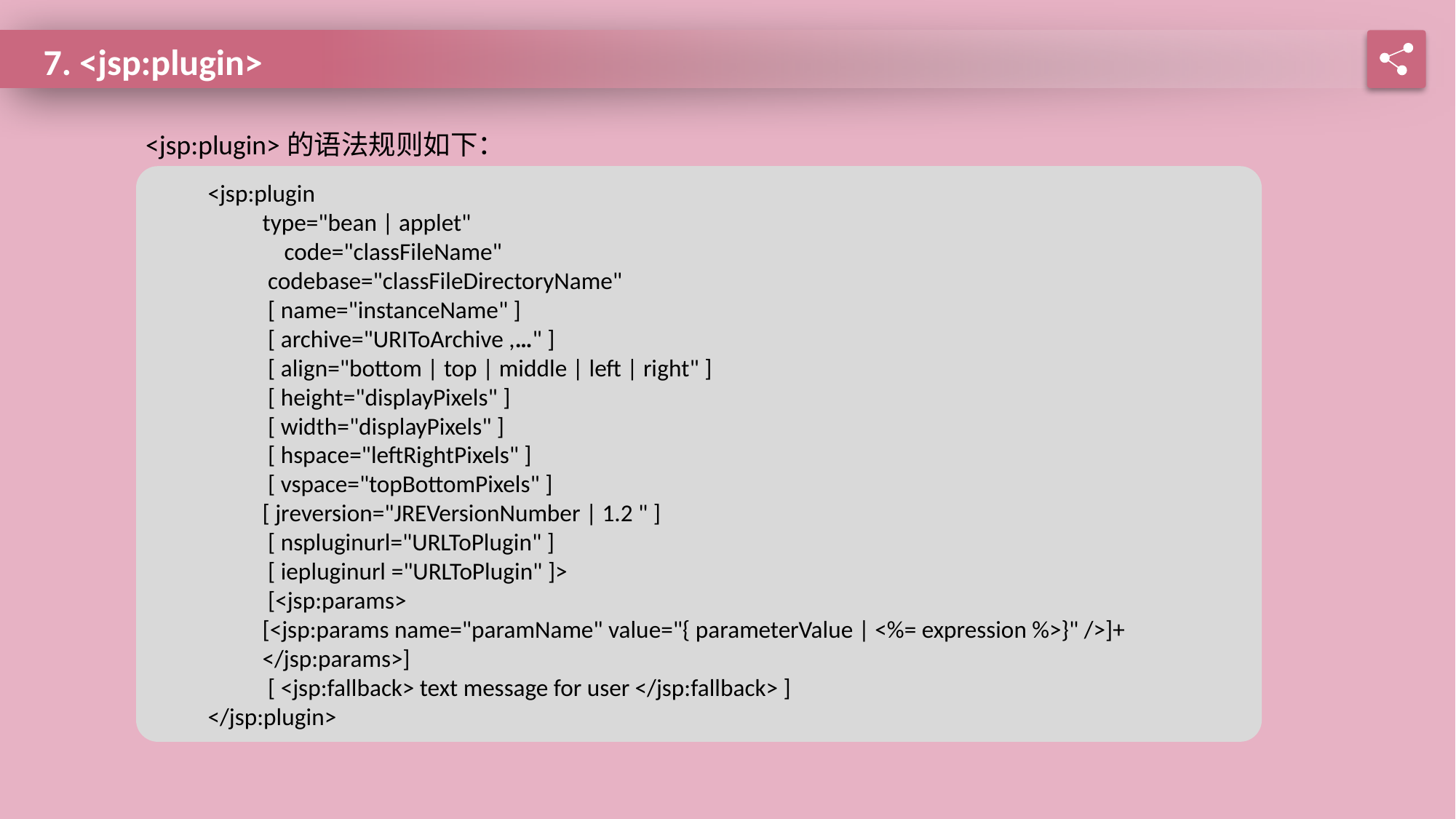

7. <jsp:plugin>
<jsp:plugin>的语法规则如下：
          <jsp:plugin
	type="bean | applet"
  	    code="classFileName"
	 codebase="classFileDirectoryName"
	 [ name="instanceName" ]
	 [ archive="URIToArchive ,…" ]
	 [ align="bottom | top | middle | left | right" ]
	 [ height="displayPixels" ]
	 [ width="displayPixels" ]
	 [ hspace="leftRightPixels" ]
	 [ vspace="topBottomPixels" ]
	[ jreversion="JREVersionNumber | 1.2 " ]
	 [ nspluginurl="URLToPlugin" ]
	 [ iepluginurl ="URLToPlugin" ]>
	 [<jsp:params>
	[<jsp:params name="paramName" value="{ parameterValue | <%= expression %>}" />]+
	</jsp:params>]
	 [ <jsp:fallback> text message for user </jsp:fallback> ]
          </jsp:plugin>